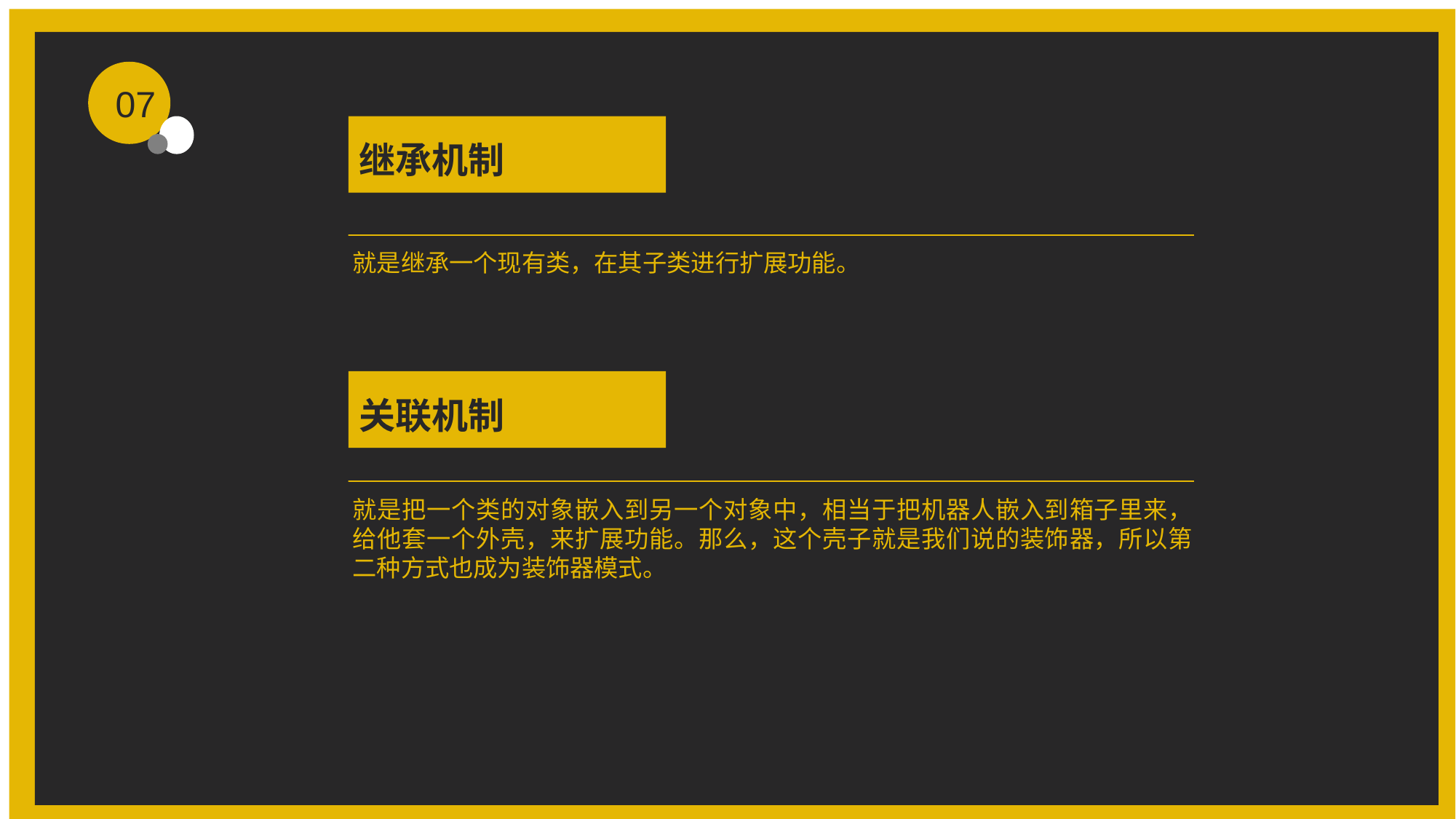

07

继承机制
就是继承一个现有类，在其子类进行扩展功能。

关联机制
就是把一个类的对象嵌入到另一个对象中，相当于把机器人嵌入到箱子里来，给他套一个外壳，来扩展功能。那么，这个壳子就是我们说的装饰器，所以第二种方式也成为装饰器模式。